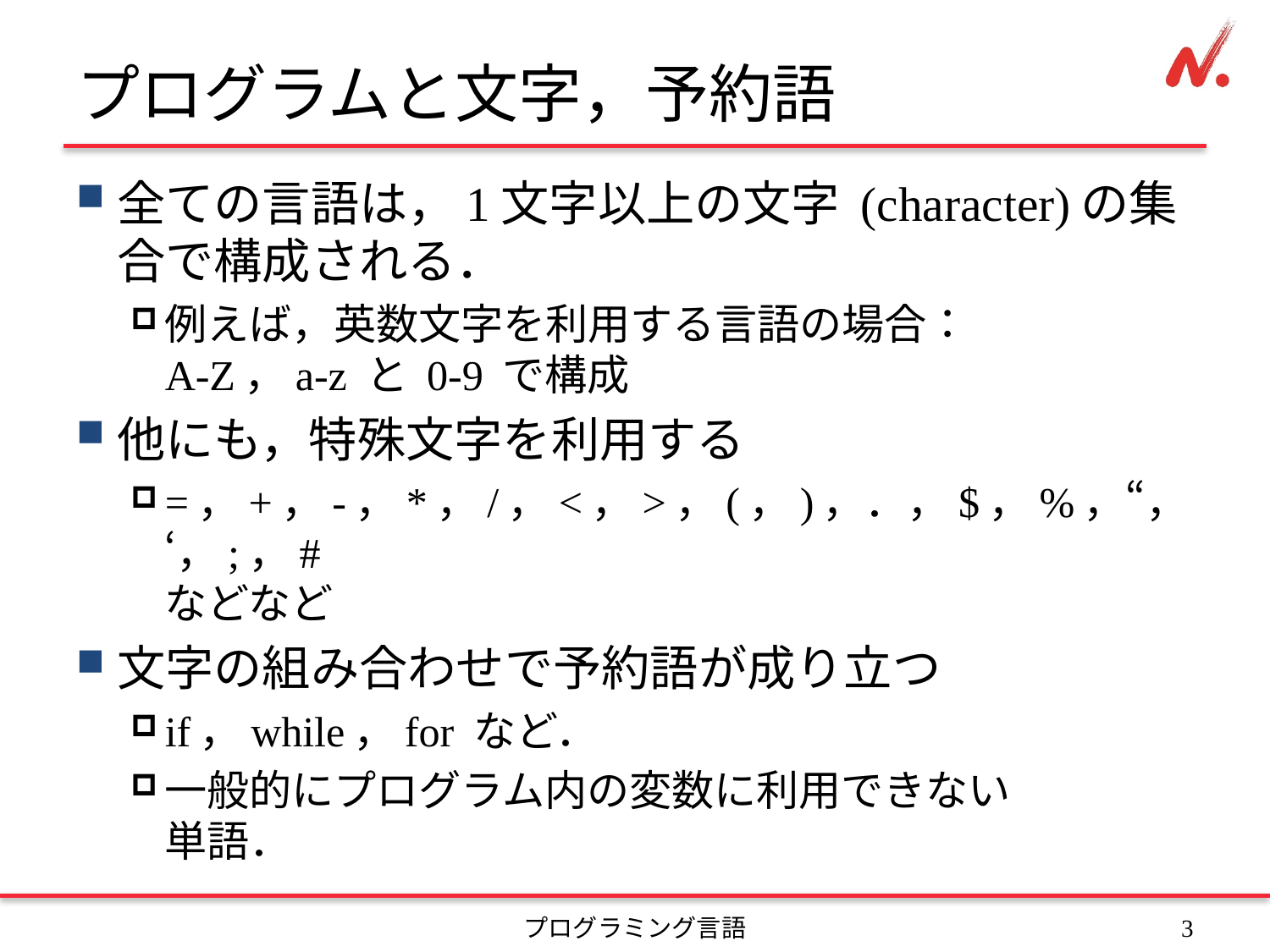

# プログラムと文字，予約語
全ての言語は，1文字以上の文字 (character)の集合で構成される．
例えば，英数文字を利用する言語の場合：
A-Z，a-z と 0-9 で構成
他にも，特殊文字を利用する
=，+，-，*，/，<，>，(，)，．，$，%，“，‘，;，#
などなど
文字の組み合わせで予約語が成り立つ
if，while，for など．
一般的にプログラム内の変数に利用できない
単語．

プログラミング言語
3